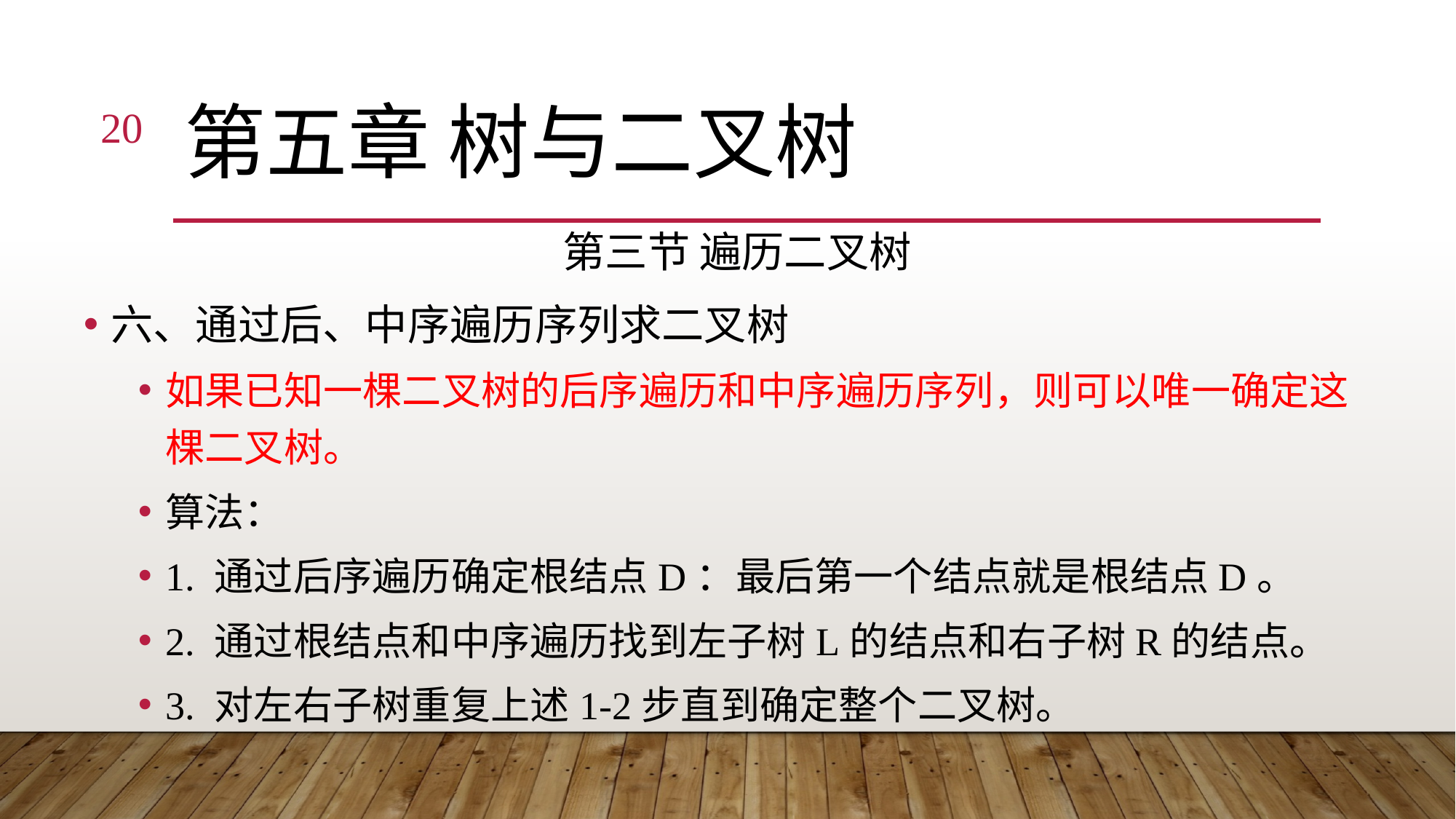

20
# 第五章 树与二叉树
第三节 遍历二叉树
六、通过后、中序遍历序列求二叉树
如果已知一棵二叉树的后序遍历和中序遍历序列，则可以唯一确定这棵二叉树。
算法：
1. 通过后序遍历确定根结点D：最后第一个结点就是根结点D。
2. 通过根结点和中序遍历找到左子树L的结点和右子树R的结点。
3. 对左右子树重复上述1-2步直到确定整个二叉树。